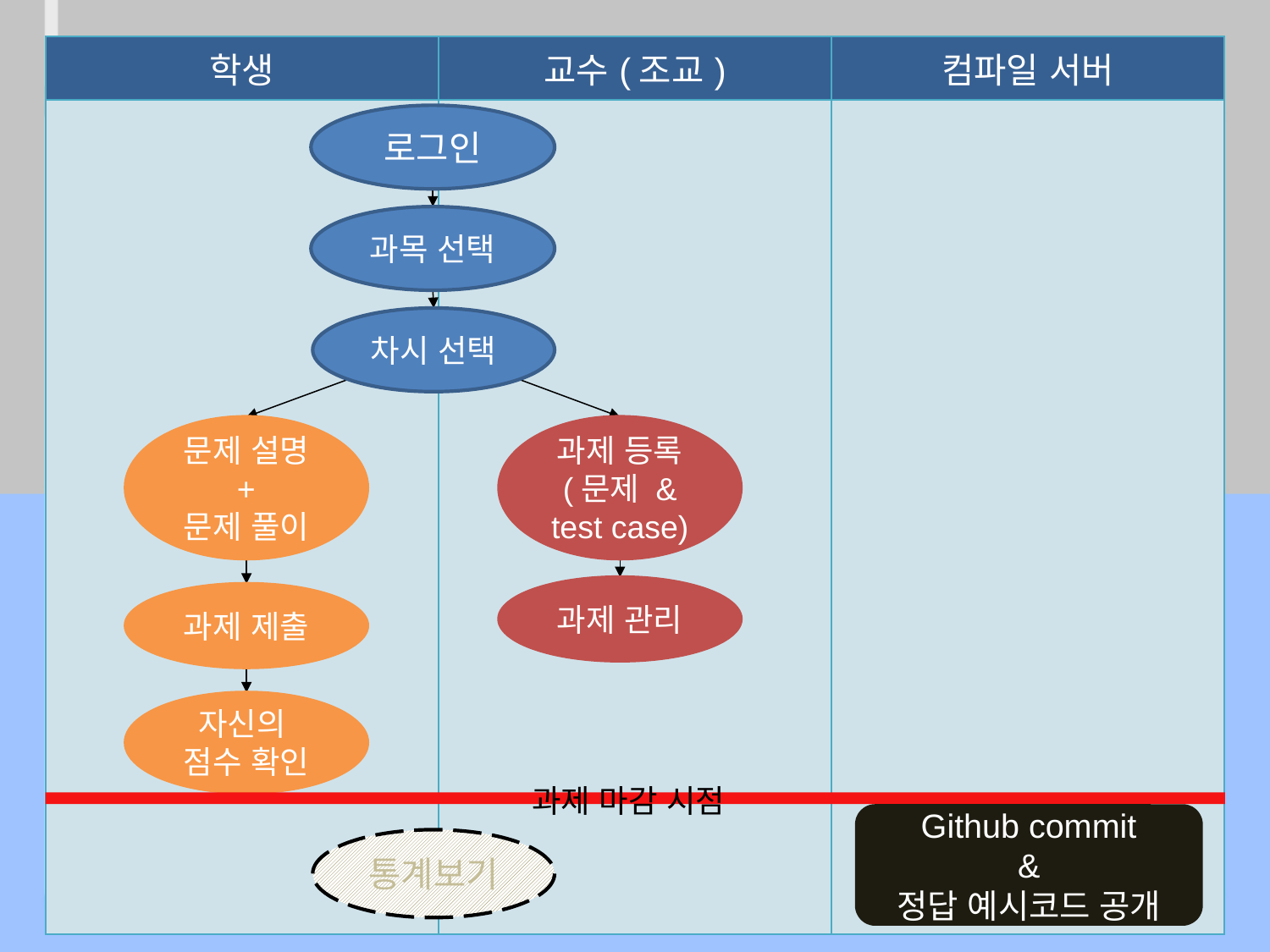

| 학생 | 교수(조교) | 컴파일 서버 |
| --- | --- | --- |
|  |  |  |
로그인
과목 선택
차시 선택
문제 설명
+
문제 풀이
과제 등록
(문제 & test case)
과제 관리
과제 제출
자신의
점수 확인

Github commit
&
정답 예시코드 공개

통계보기
과제 마감 시점